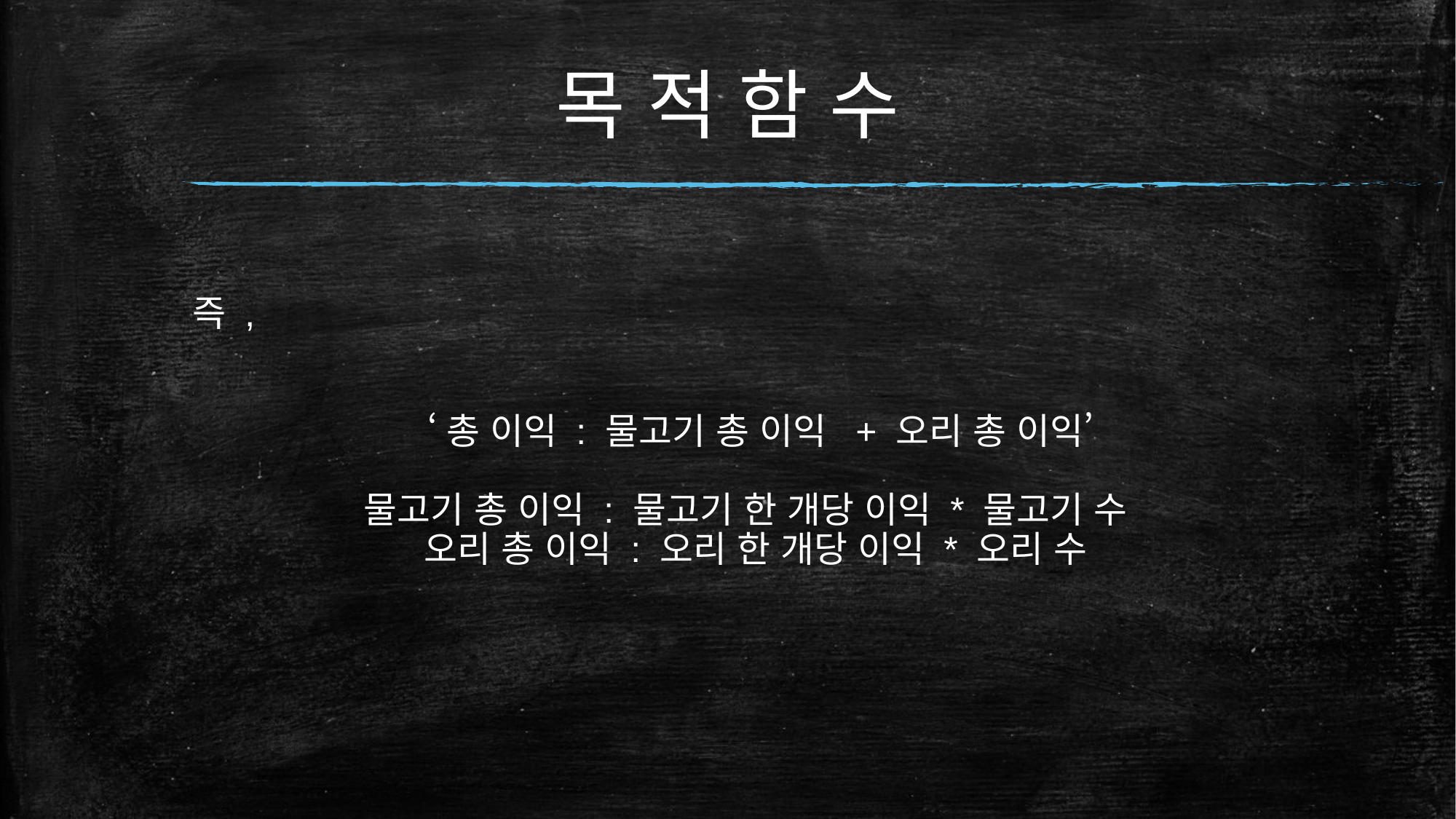

# 목 적 함 수

즉 ,

 ‘총 이익 : 물고기 총 이익  + 오리 총 이익’

물고기 총 이익 : 물고기 한 개당 이익 * 물고기 수
오리 총 이익 : 오리 한 개당 이익 * 오리 수